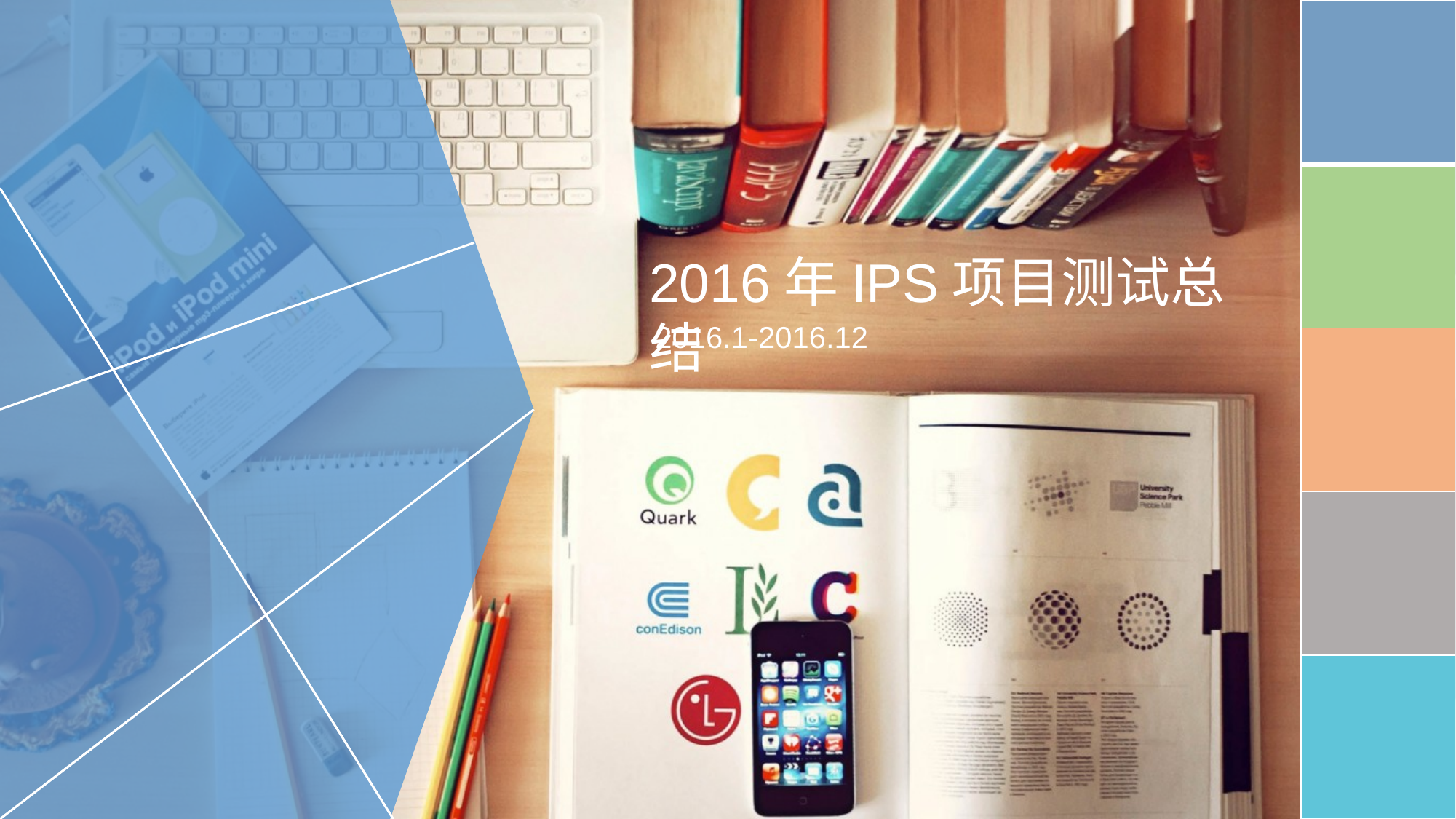

|  |
| --- |
|  |
|  |
|  |
|  |
2016年IPS项目测试总结
2016.1-2016.12